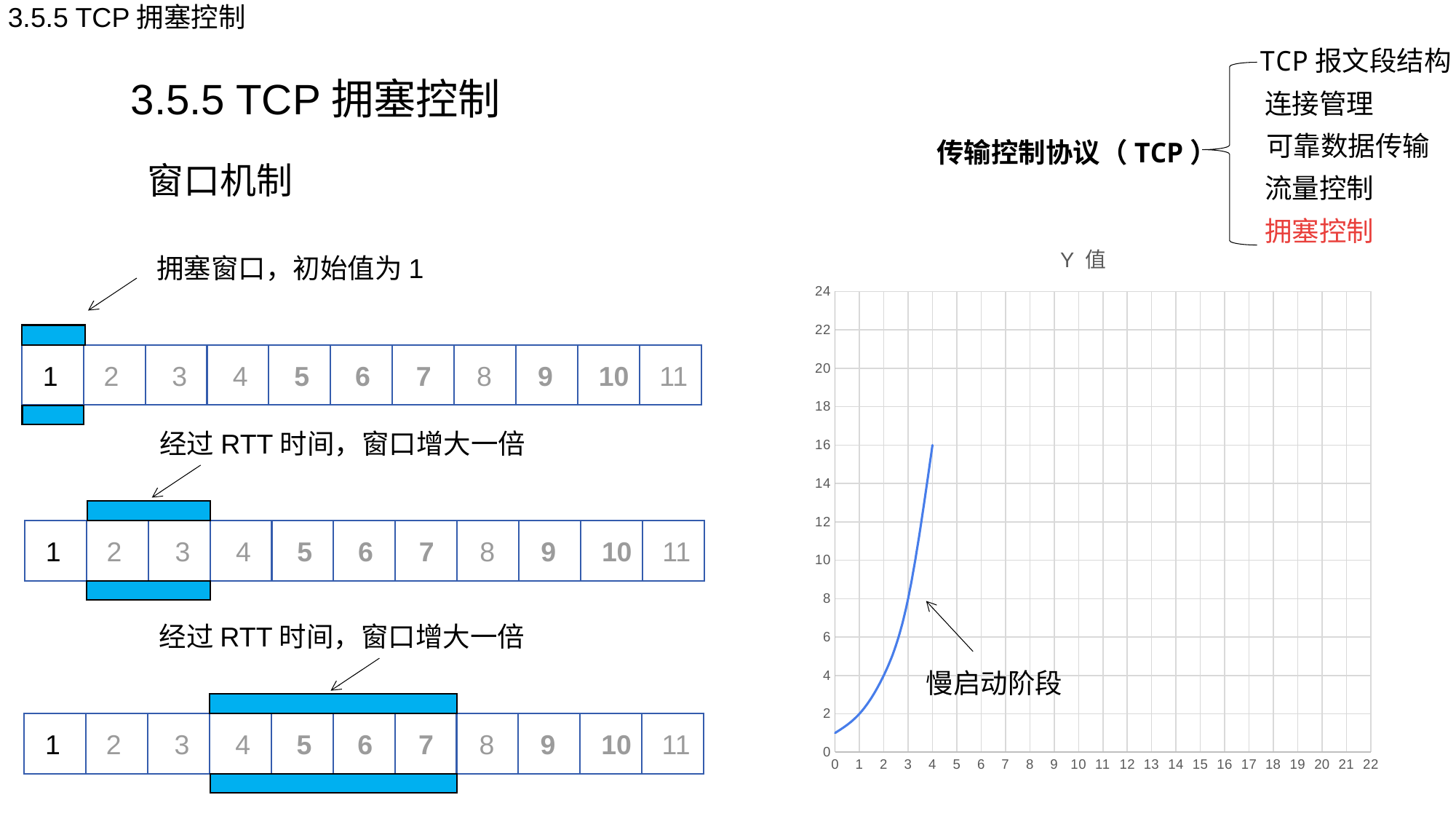

3.5.5 TCP拥塞控制
TCP报文段结构

连接管理
传输控制协议（TCP）
可靠数据传输
流量控制
拥塞控制
3.5.5 TCP拥塞控制
窗口机制

### Chart:

| Category | Y 值 |
|---|---|
拥塞窗口，初始值为1

3

1      2       3      4      5      6      7      8      9      10    11

经过RTT时间，窗口增大一倍

3

1      2       3      4      5      6      7      8      9      10    11

经过RTT时间，窗口增大一倍
慢启动阶段

3

1      2       3      4      5      6      7      8      9      10    11